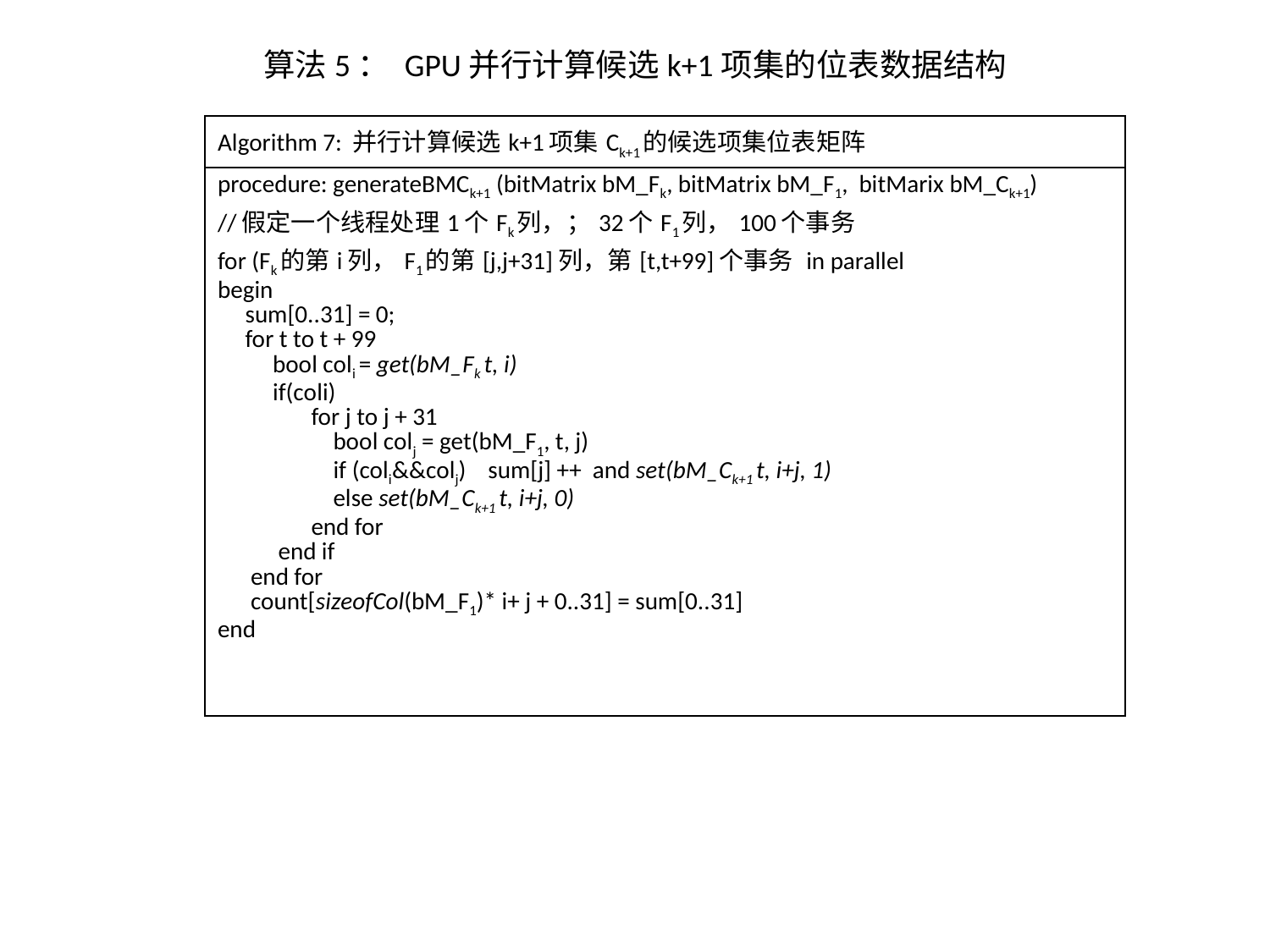

算法5： GPU并行计算候选k+1项集的位表数据结构
| Algorithm 7: 并行计算候选k+1项集Ck+1的候选项集位表矩阵 |
| --- |
| procedure: generateBMCk+1 (bitMatrix bM\_Fk, bitMatrix bM\_F1, bitMarix bM\_Ck+1) //假定一个线程处理1个Fk列，；32个F1列，100个事务 for (Fk的第i列，F1的第[j,j+31]列，第[t,t+99]个事务 in parallel begin sum[0..31] = 0; for t to t + 99 bool coli = get(bM\_Fk t, i) if(coli) for j to j + 31 bool colj = get(bM\_F1, t, j) if (coli&&colj) sum[j] ++ and set(bM\_Ck+1 t, i+j, 1) else set(bM\_Ck+1 t, i+j, 0) end for end if end for count[sizeofCol(bM\_F1)\* i+ j + 0..31] = sum[0..31] end |